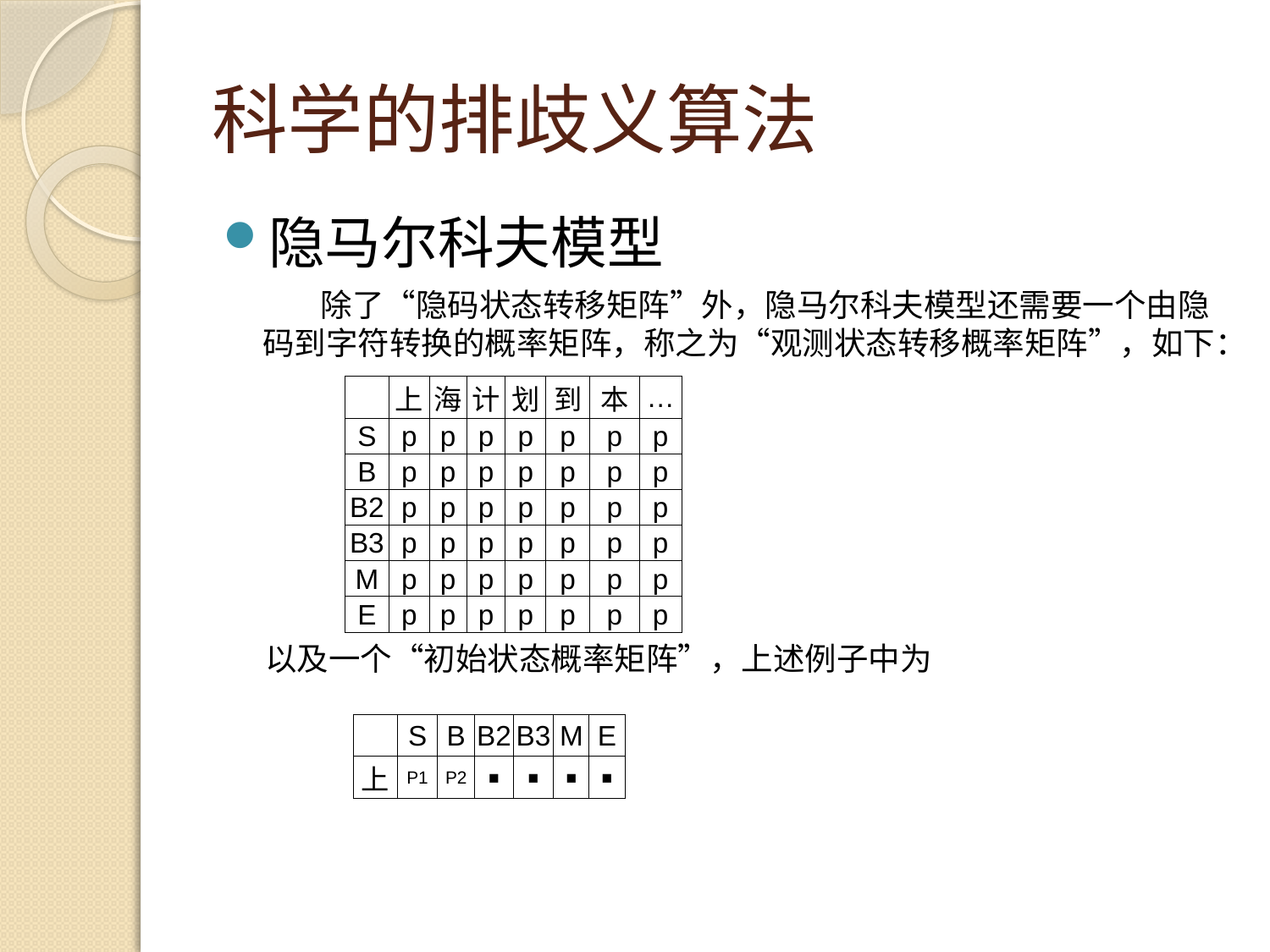

# 科学的排歧义算法
隐马尔科夫模型
	       除了“隐码状态转移矩阵”外，隐马尔科夫模型还需要一个由隐码到字符转换的概率矩阵，称之为“观测状态转移概率矩阵”，如下：

     以及一个“初始状态概率矩阵”，上述例子中为

|  | 上 | 海 | 计 | 划 | 到 | 本 | … |
| --- | --- | --- | --- | --- | --- | --- | --- |
| S | p | p | p | p | p | p | p |
| B | p | p | p | p | p | p | p |
| B2 | p | p | p | p | p | p | p |
| B3 | p | p | p | p | p | p | p |
| M | p | p | p | p | p | p | p |
| E | p | p | p | p | p | p | p |
|  | S | B | B2 | B3 | M | E |
| --- | --- | --- | --- | --- | --- | --- |
| 上 | P1 | P2 | ■ | ■ | ■ | ■ |